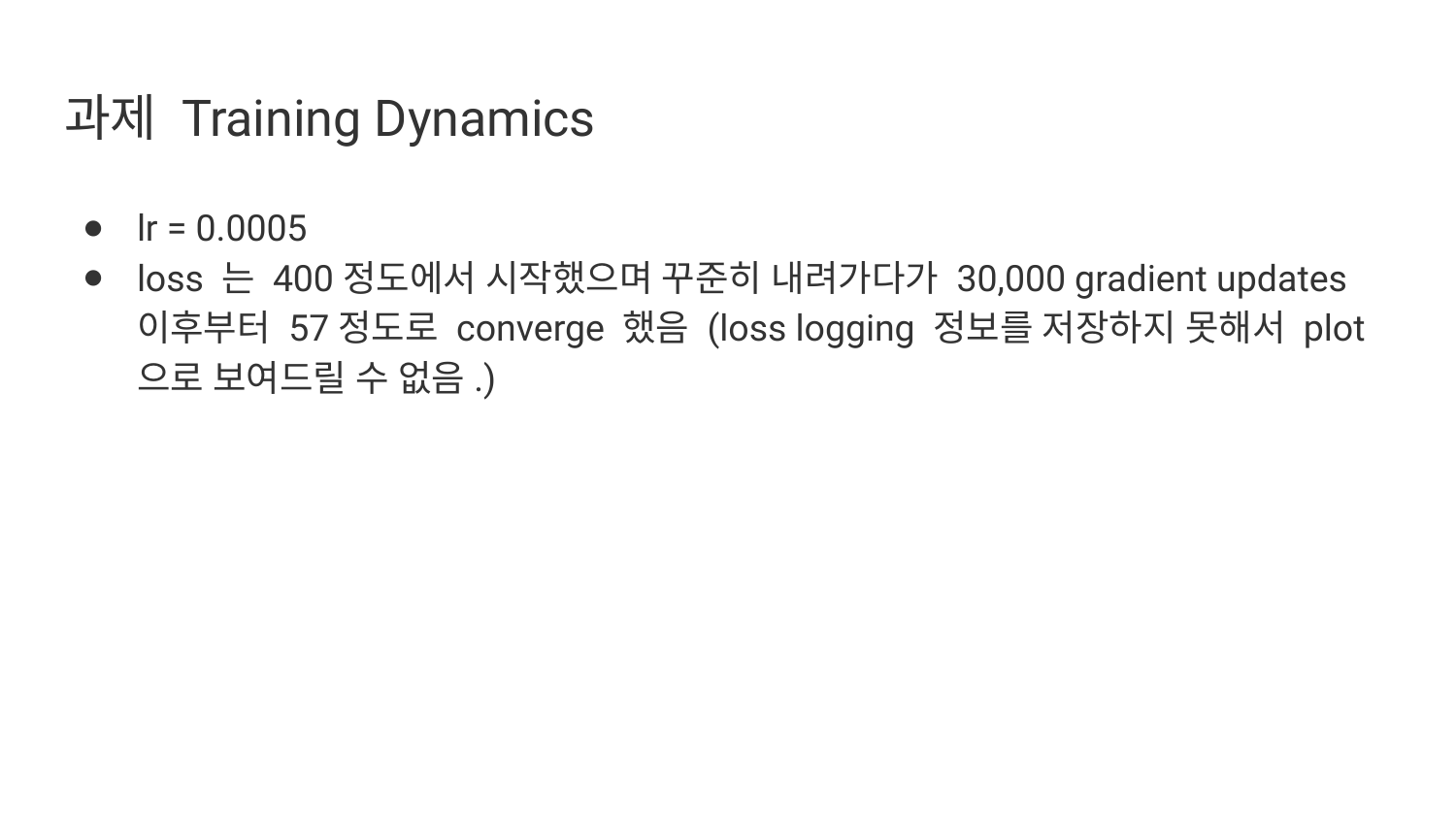

# 과제 Training Dynamics
lr = 0.0005
loss 는 400정도에서 시작했으며 꾸준히 내려가다가 30,000 gradient updates 이후부터 57정도로 converge 했음 (loss logging 정보를 저장하지 못해서 plot 으로 보여드릴 수 없음.)